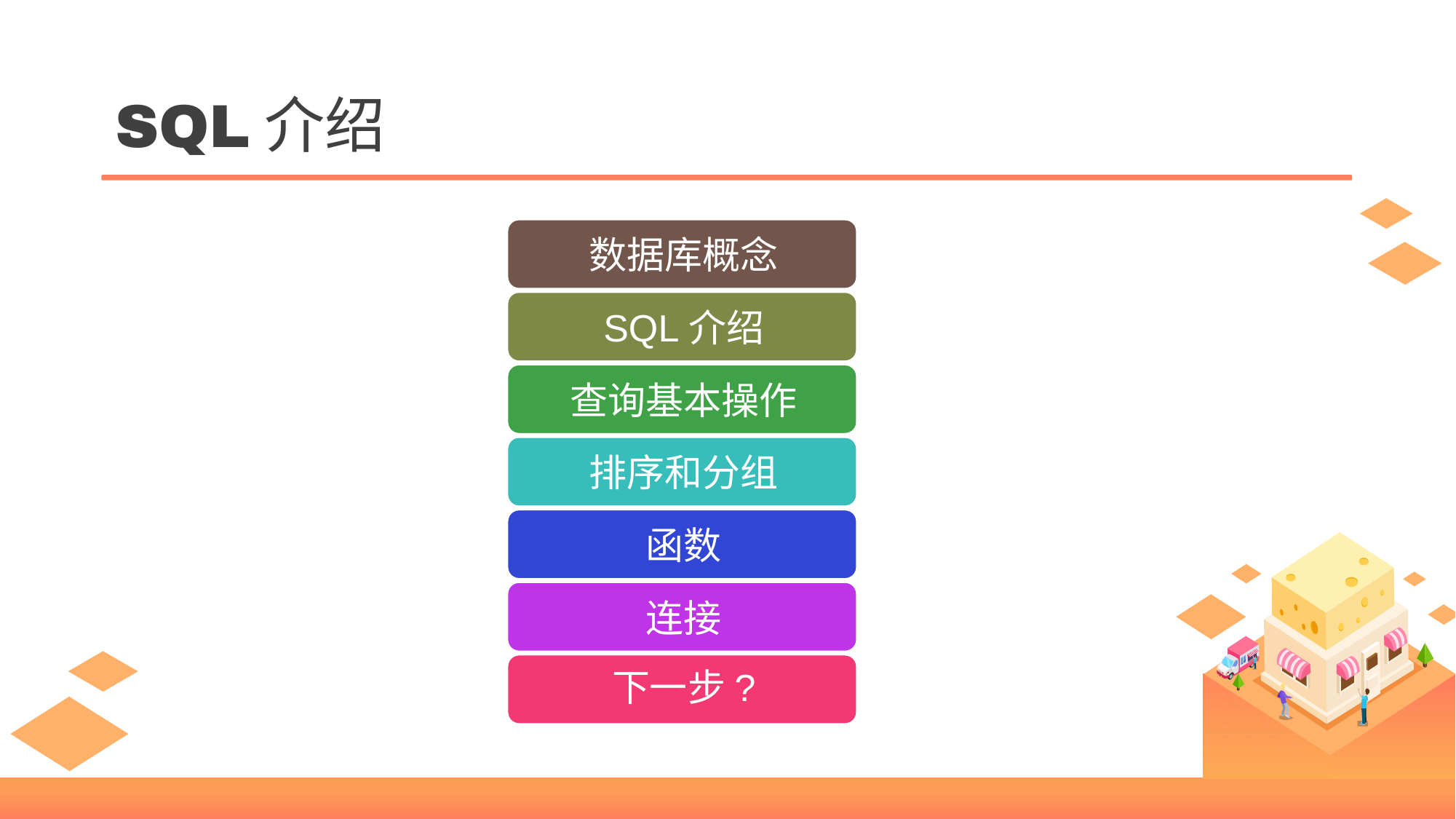

# SQL介绍
数据库概念
SQL介绍
查询基本操作
排序和分组
函数
连接
下一步?